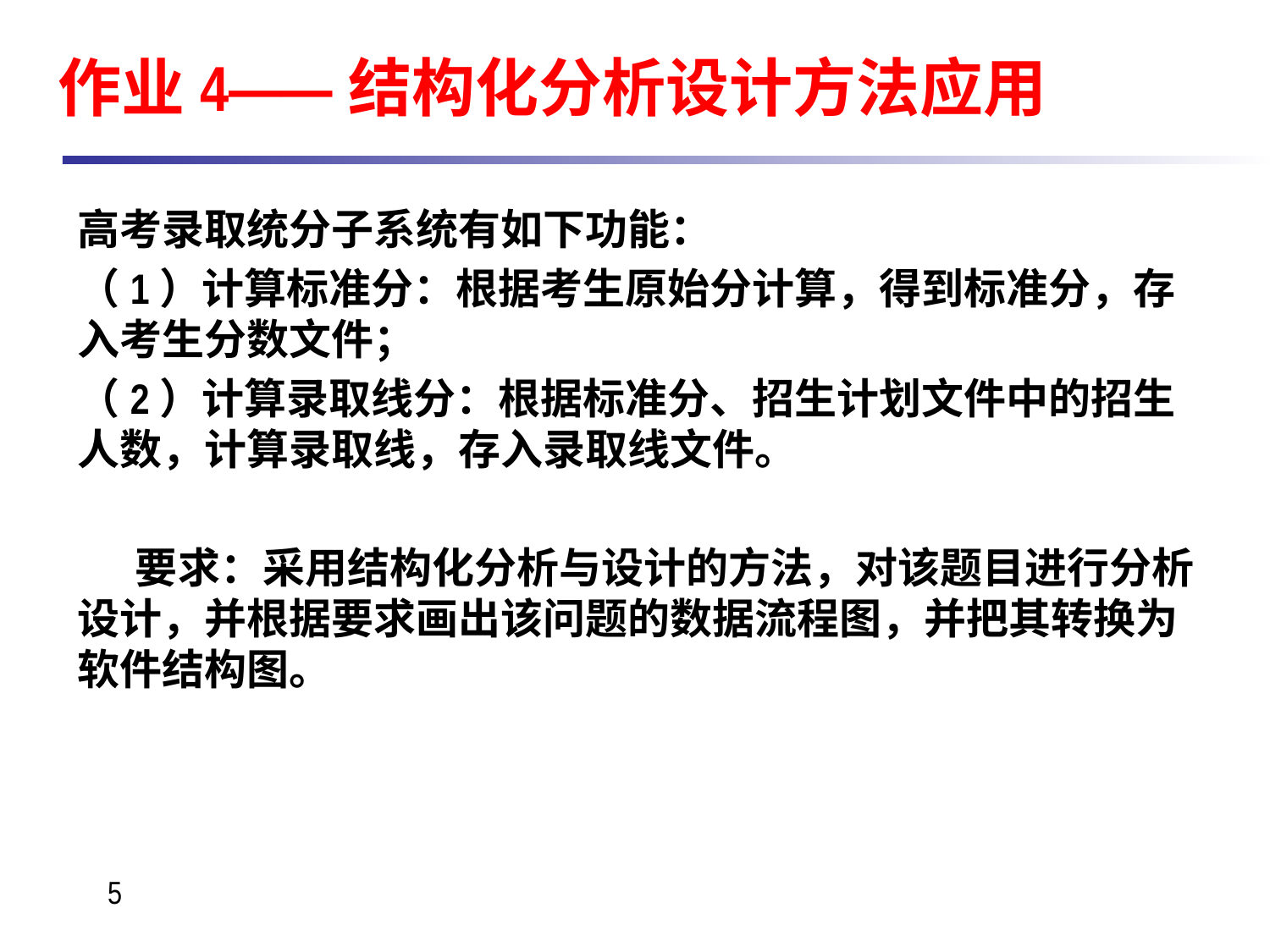

# 作业4——结构化分析设计方法应用
高考录取统分子系统有如下功能：
（1）计算标准分：根据考生原始分计算，得到标准分，存入考生分数文件；
（2）计算录取线分：根据标准分、招生计划文件中的招生人数，计算录取线，存入录取线文件。

     要求：采用结构化分析与设计的方法，对该题目进行分析设计，并根据要求画出该问题的数据流程图，并把其转换为软件结构图。

5